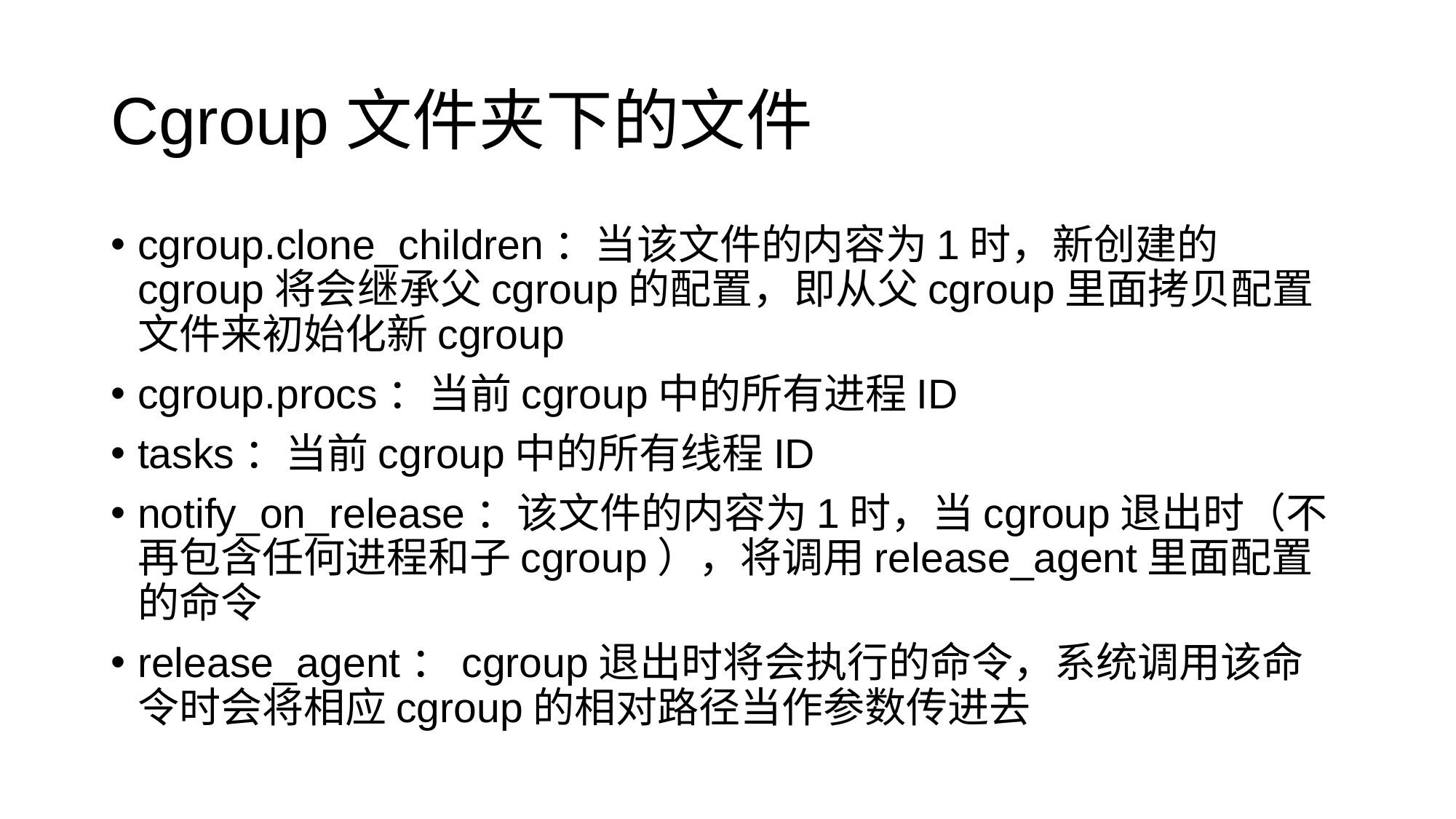

# Cgroup文件夹下的文件
cgroup.clone_children：当该文件的内容为1时，新创建的cgroup将会继承父cgroup的配置，即从父cgroup里面拷贝配置文件来初始化新cgroup
cgroup.procs：当前cgroup中的所有进程ID
tasks：当前cgroup中的所有线程ID
notify_on_release：该文件的内容为1时，当cgroup退出时（不再包含任何进程和子cgroup），将调用release_agent里面配置的命令
release_agent：cgroup退出时将会执行的命令，系统调用该命令时会将相应cgroup的相对路径当作参数传进去